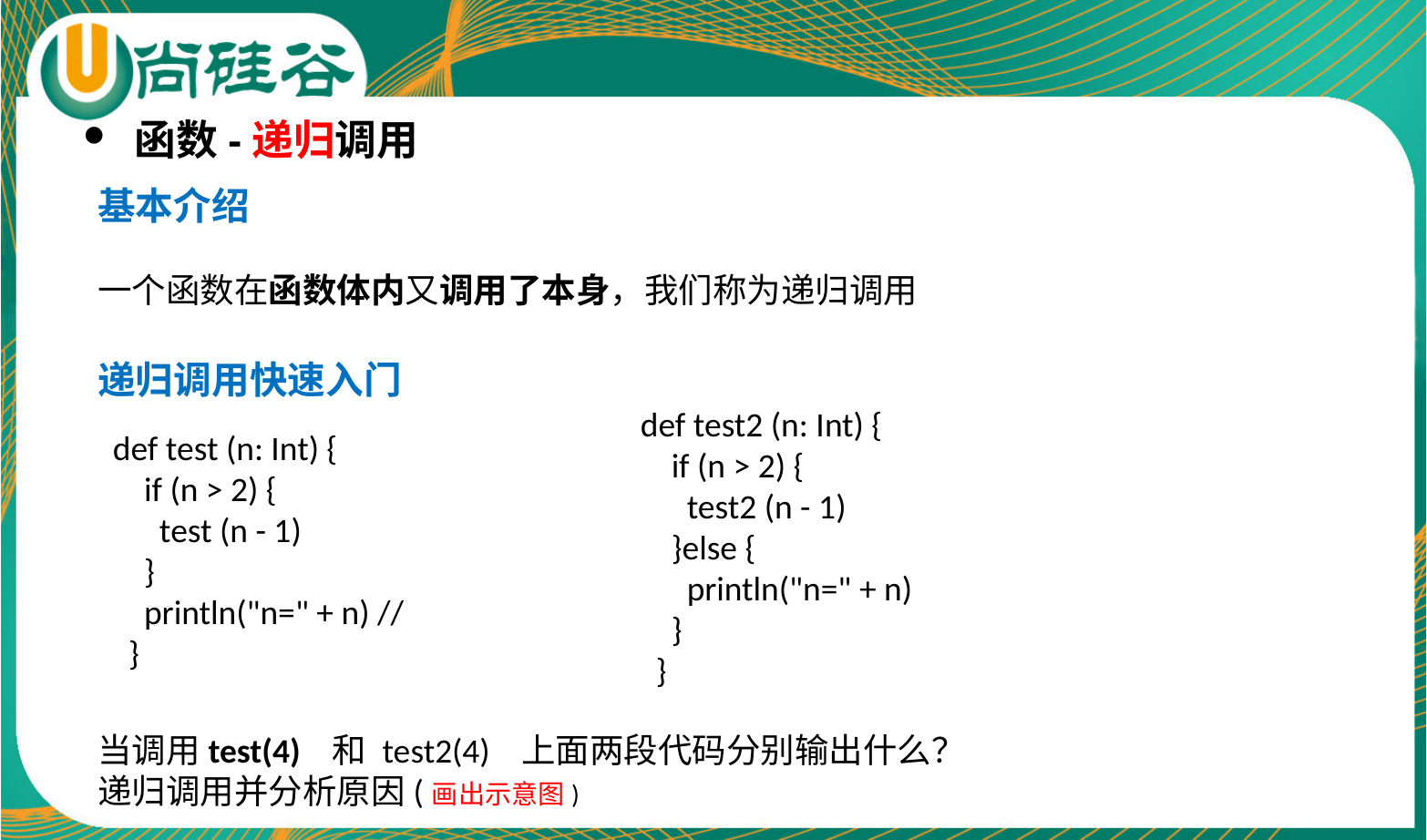

函数-递归调用
基本介绍

一个函数在函数体内又调用了本身，我们称为递归调用

递归调用快速入门

当调用test(4)   和 test2(4)   上面两段代码分别输出什么？
递归调用并分析原因(画出示意图)

def test2 (n: Int) {
    if (n > 2) {
      test2 (n - 1)
    }else {
      println("n=" + n)
    }
  }
def test (n: Int) {
    if (n > 2) {
      test (n - 1)
    }
    println("n=" + n) //
  }